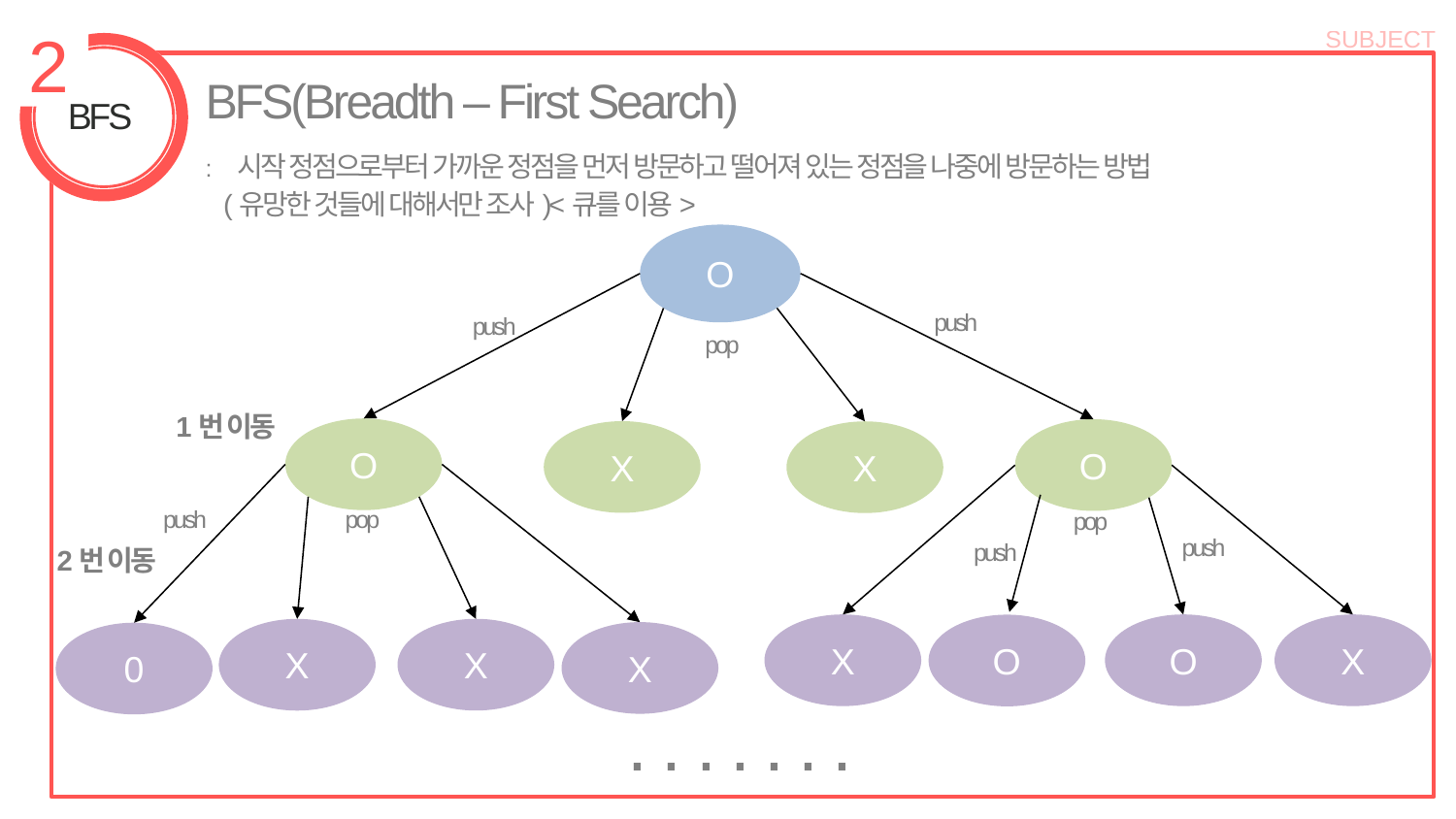

2
SUBJECT
BFS(Breadth – First Search)
: 시작 정점으로부터 가까운 정점을 먼저 방문하고 떨어져 있는 정점을 나중에 방문하는 방법
   (유망한 것들에 대해서만 조사)<큐를 이용>
BFS
O
push
push
pop
1번 이동
O
O
X
X
pop
push
pop
push
push
2번 이동
X
O
X
O
X
X
X
0
  . . . . . . .